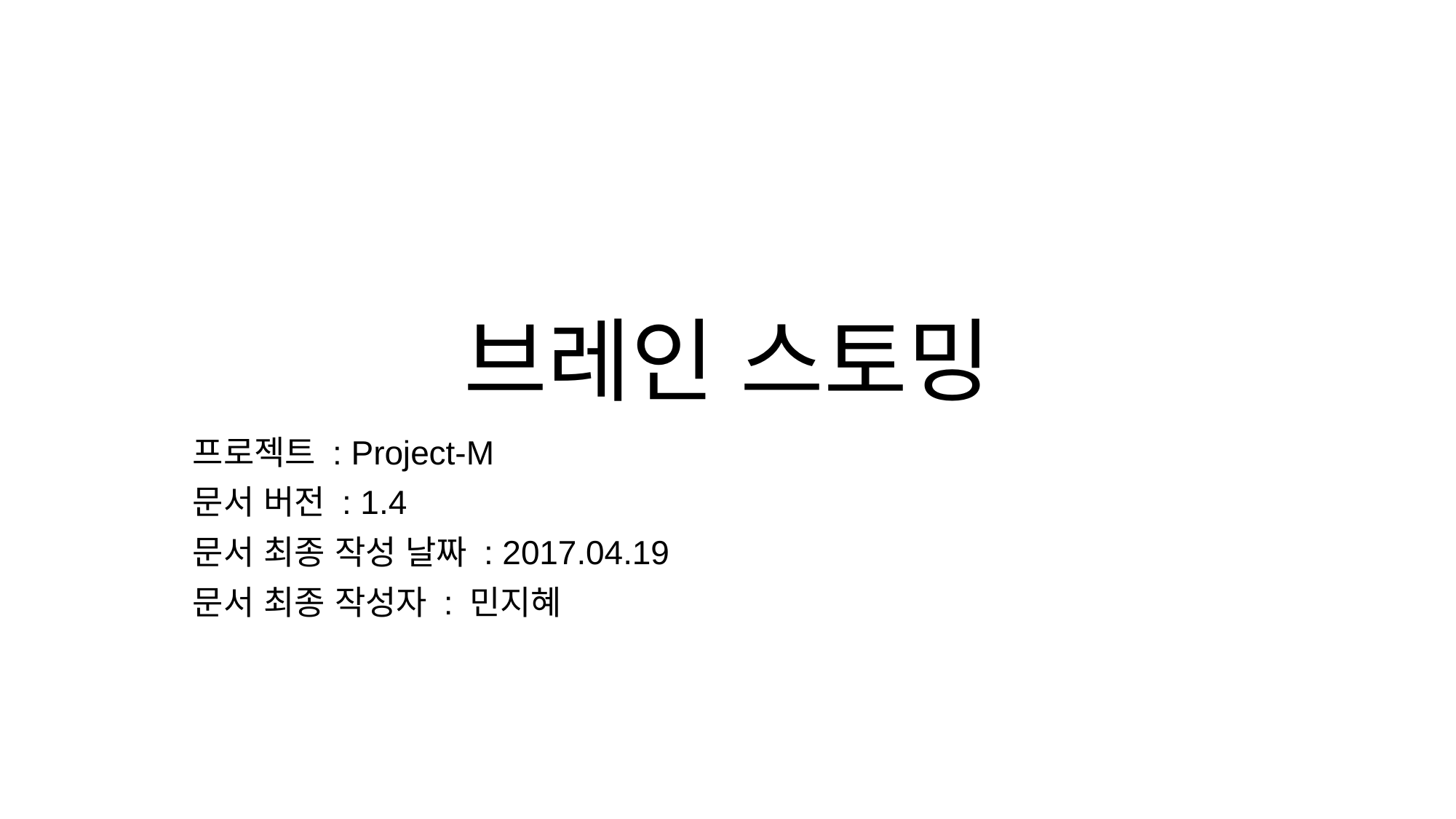

# 브레인 스토밍
프로젝트 : Project-M
문서 버전 : 1.4
문서 최종 작성 날짜 : 2017.04.19
문서 최종 작성자 : 민지혜